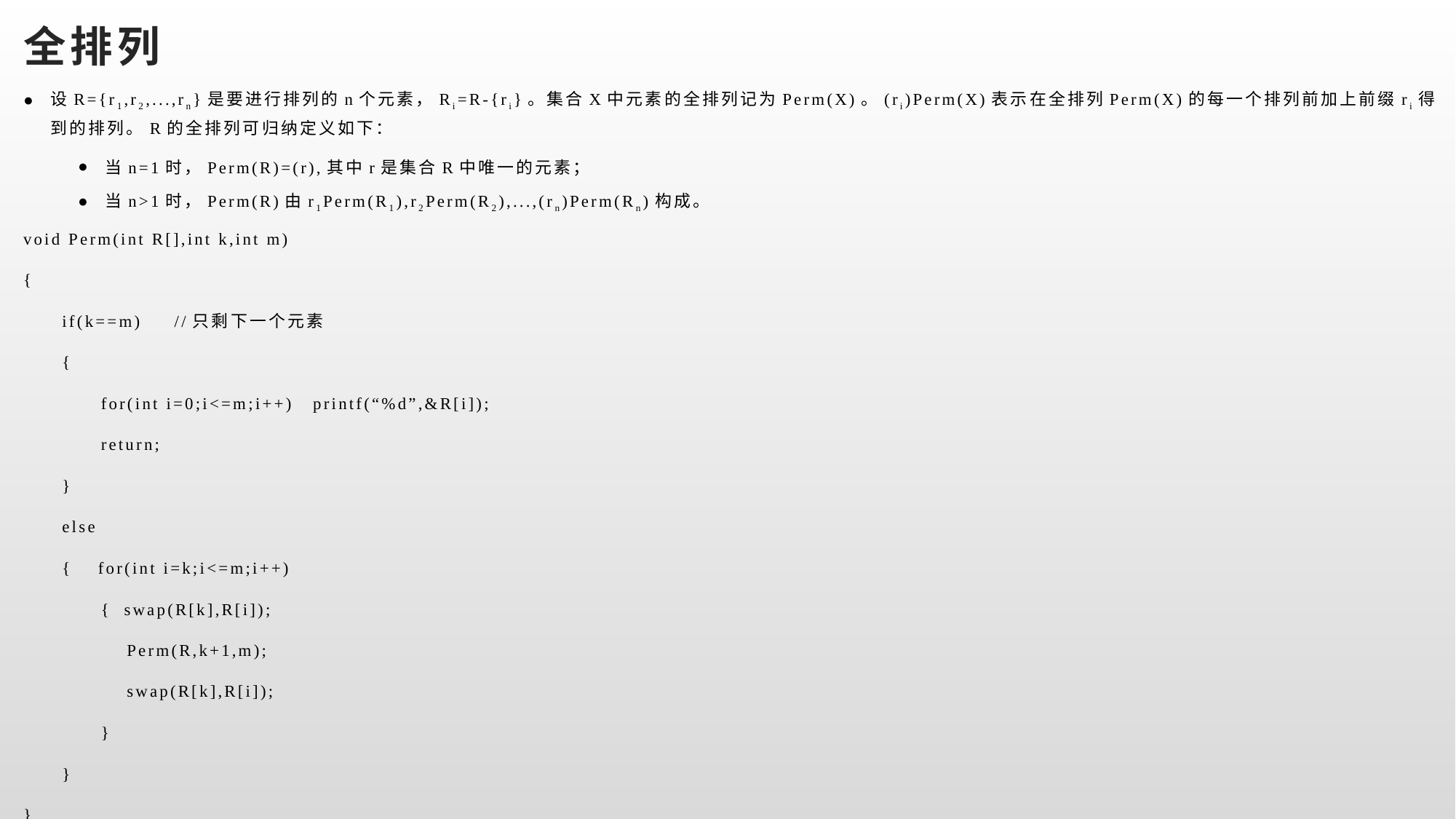

# 全排列
设R={r1,r2,...,rn}是要进行排列的n个元素，Ri=R-{ri}。集合X中元素的全排列记为Perm(X)。(ri)Perm(X)表示在全排列Perm(X)的每一个排列前加上前缀ri得到的排列。R的全排列可归纳定义如下：
当n=1时，Perm(R)=(r),其中r是集合R中唯一的元素；
当n>1时，Perm(R)由r1Perm(R1),r2Perm(R2),...,(rn)Perm(Rn)构成。
void Perm(int R[],int k,int m)
{
      if(k==m)     //只剩下一个元素
      {
            for(int i=0;i<=m;i++)   printf(“%d”,&R[i]);
            return;
      }
      else
      {    for(int i=k;i<=m;i++)
            {  swap(R[k],R[i]);
                Perm(R,k+1,m);
                swap(R[k],R[i]);
            }
      }
}